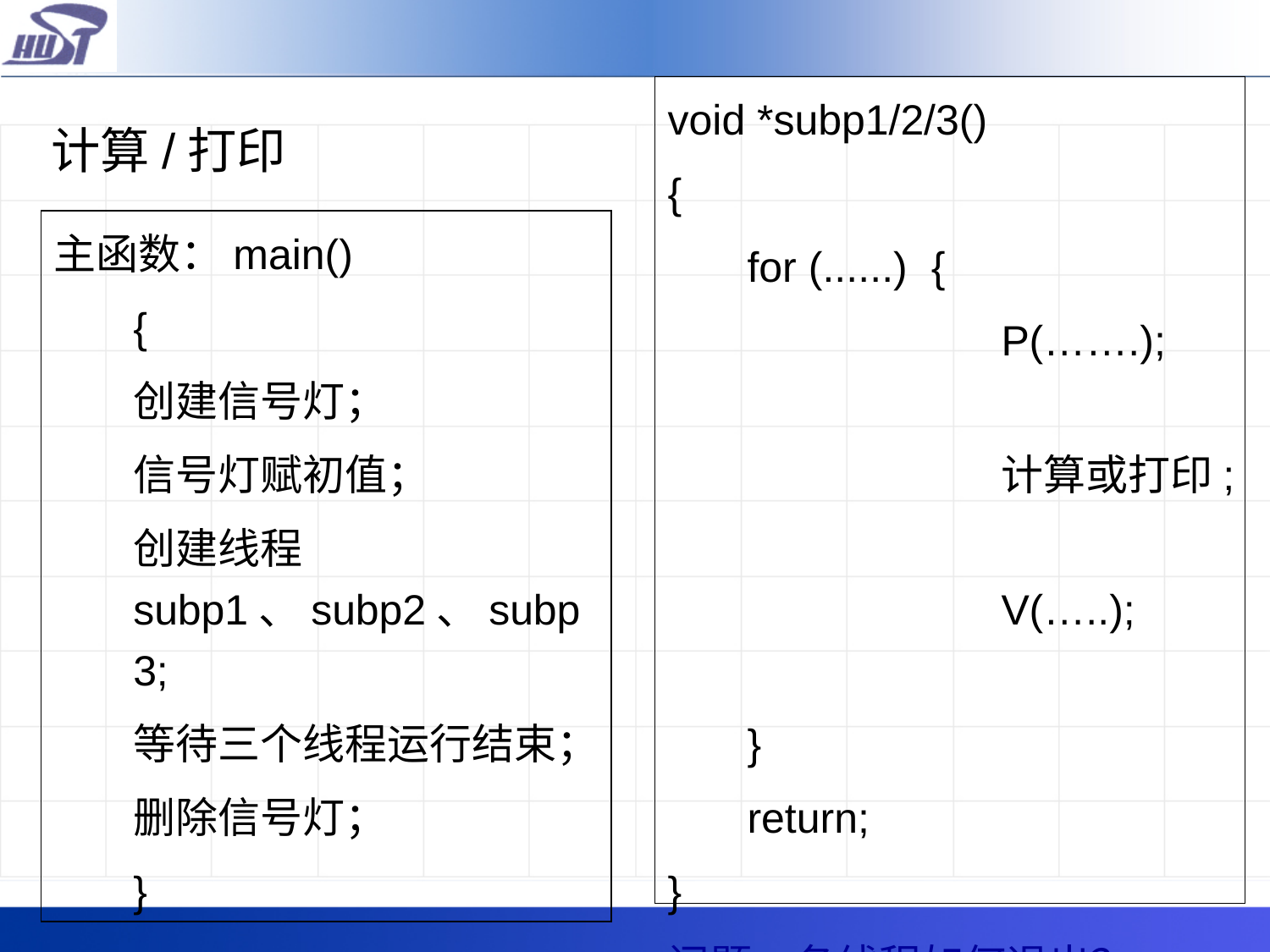

# void *subp1/2/3()
{
	for (......)  {
			P(…….);
			计算或打印;
			V(…..);
	}
	return;
}
问题：各线程如何退出？
计算/打印
主函数：main()
	{
	创建信号灯；
	信号灯赋初值；
	创建线程subp1、subp2、subp3;
	等待三个线程运行结束；
	删除信号灯；
	}